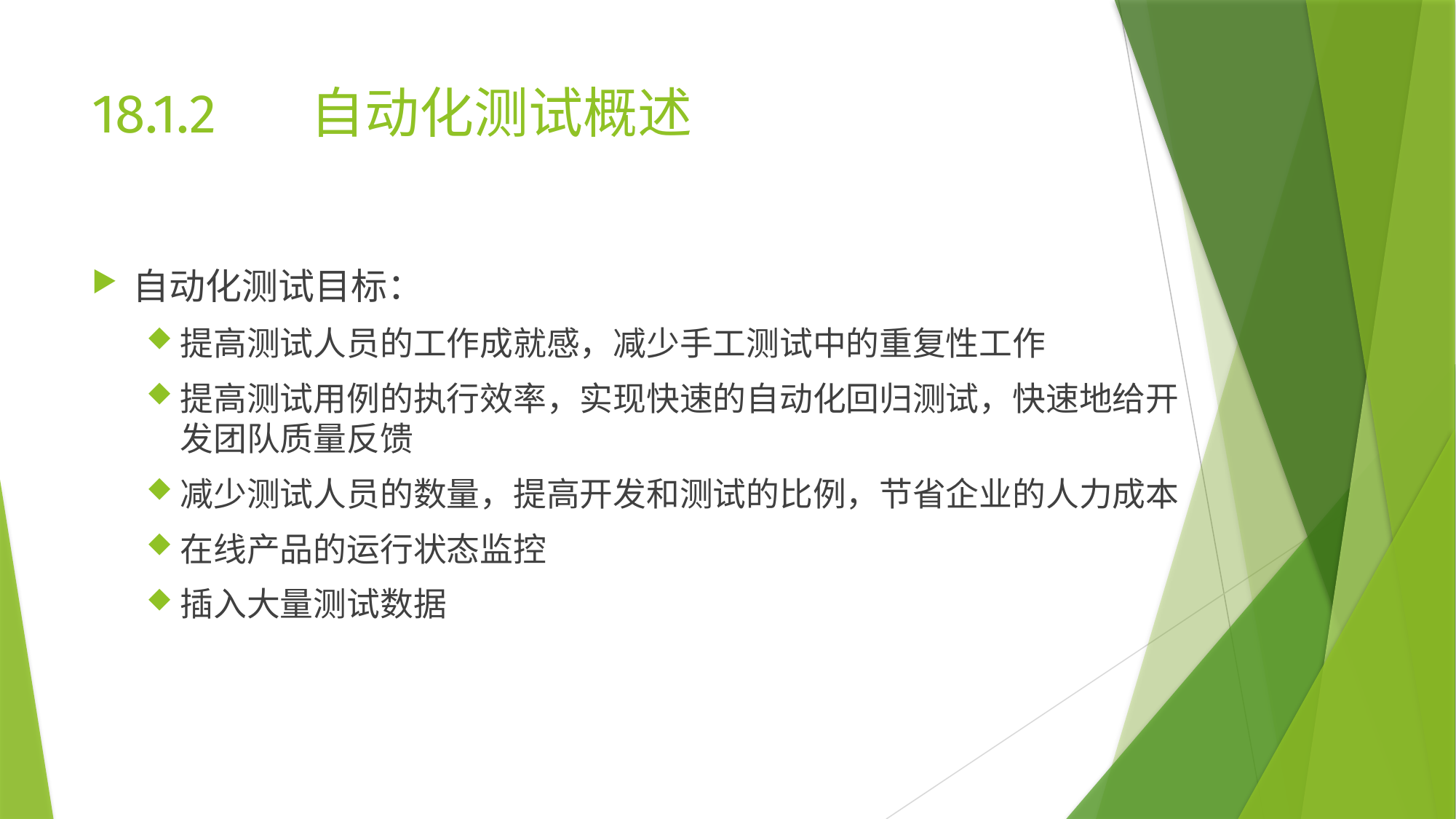

# 18.1.2	自动化测试概述
自动化测试目标：
提高测试人员的工作成就感，减少手工测试中的重复性工作
提高测试用例的执行效率，实现快速的自动化回归测试，快速地给开发团队质量反馈
减少测试人员的数量，提高开发和测试的比例，节省企业的人力成本
在线产品的运行状态监控
插入大量测试数据